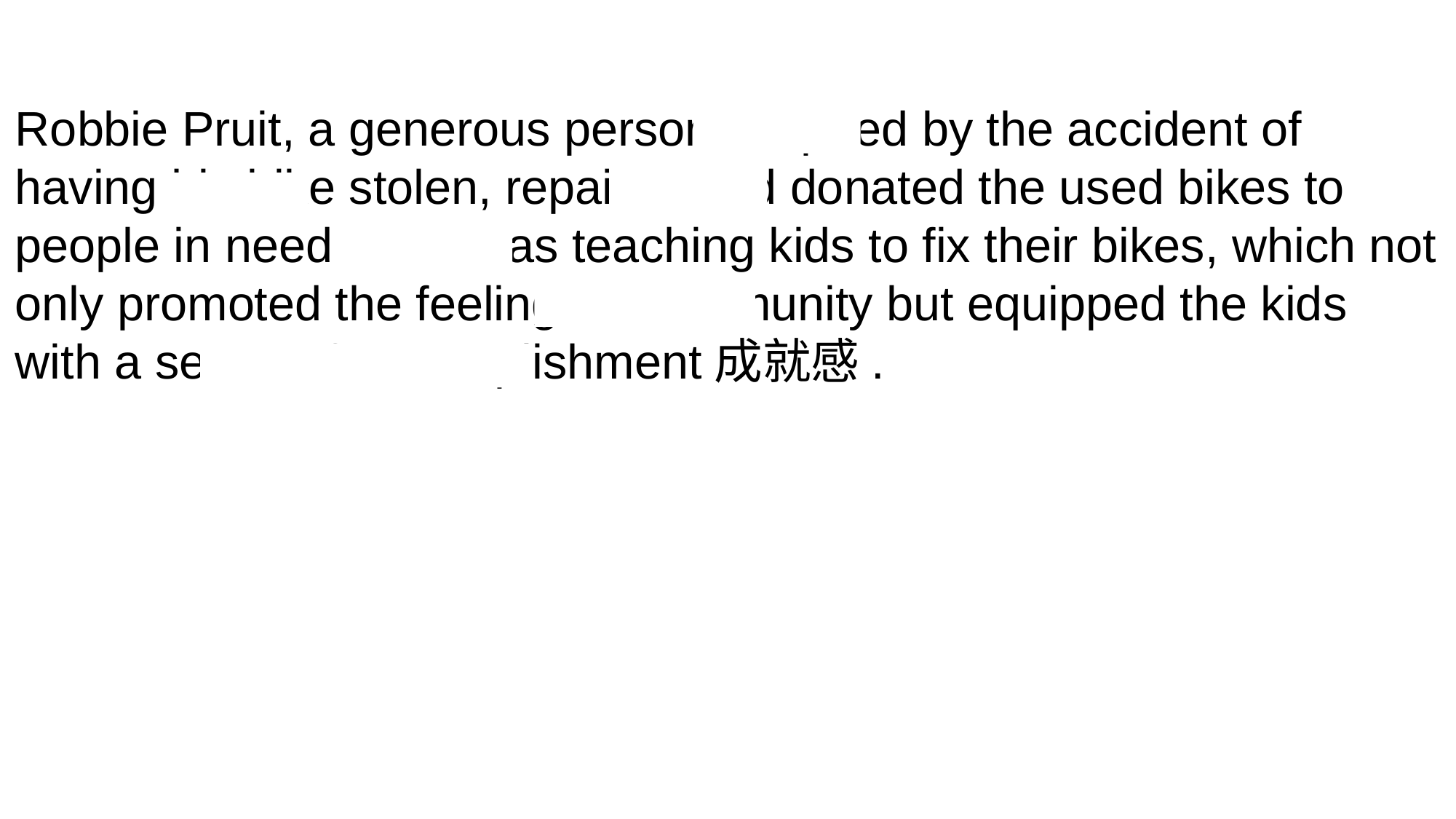

Robbie Pruit, a generous person, inspired by the accident of having his bike stolen, repaired and donated the used bikes to people in need as well as teaching kids to fix their bikes, which not only promoted the feeling  of community but equipped the kids with a sense of accomplishment成就感.